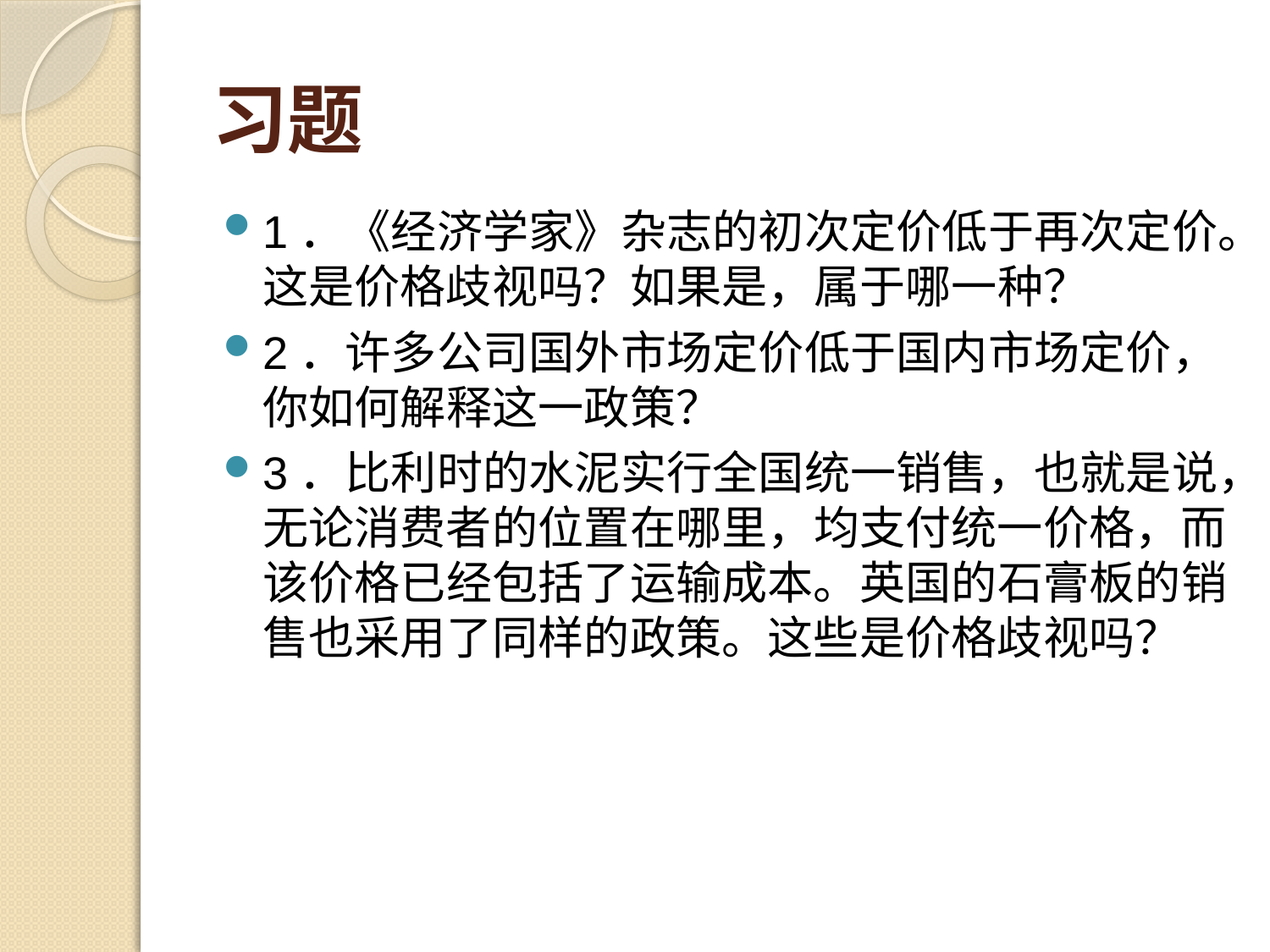

# 习题
1．《经济学家》杂志的初次定价低于再次定价。这是价格歧视吗？如果是，属于哪一种？
2．许多公司国外市场定价低于国内市场定价，你如何解释这一政策？
3．比利时的水泥实行全国统一销售，也就是说，无论消费者的位置在哪里，均支付统一价格，而该价格已经包括了运输成本。英国的石膏板的销售也采用了同样的政策。这些是价格歧视吗？